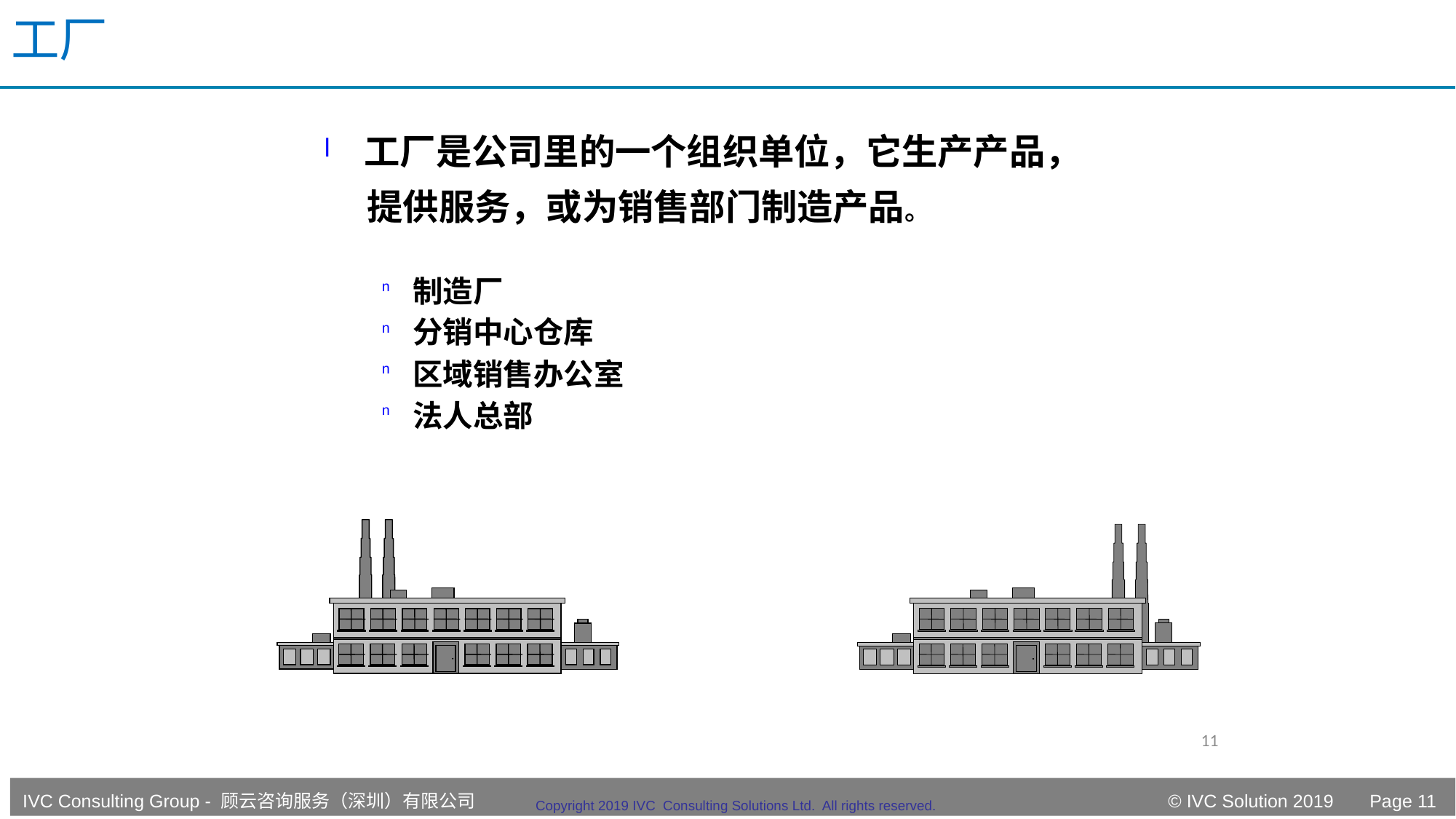

# 工厂
工厂是公司里的一个组织单位，它生产产品，
l
提供服务，或为销售部门制造产品。

制造厂
n
分销中心仓库
n
区域销售办公室
n
法人总部
n

11